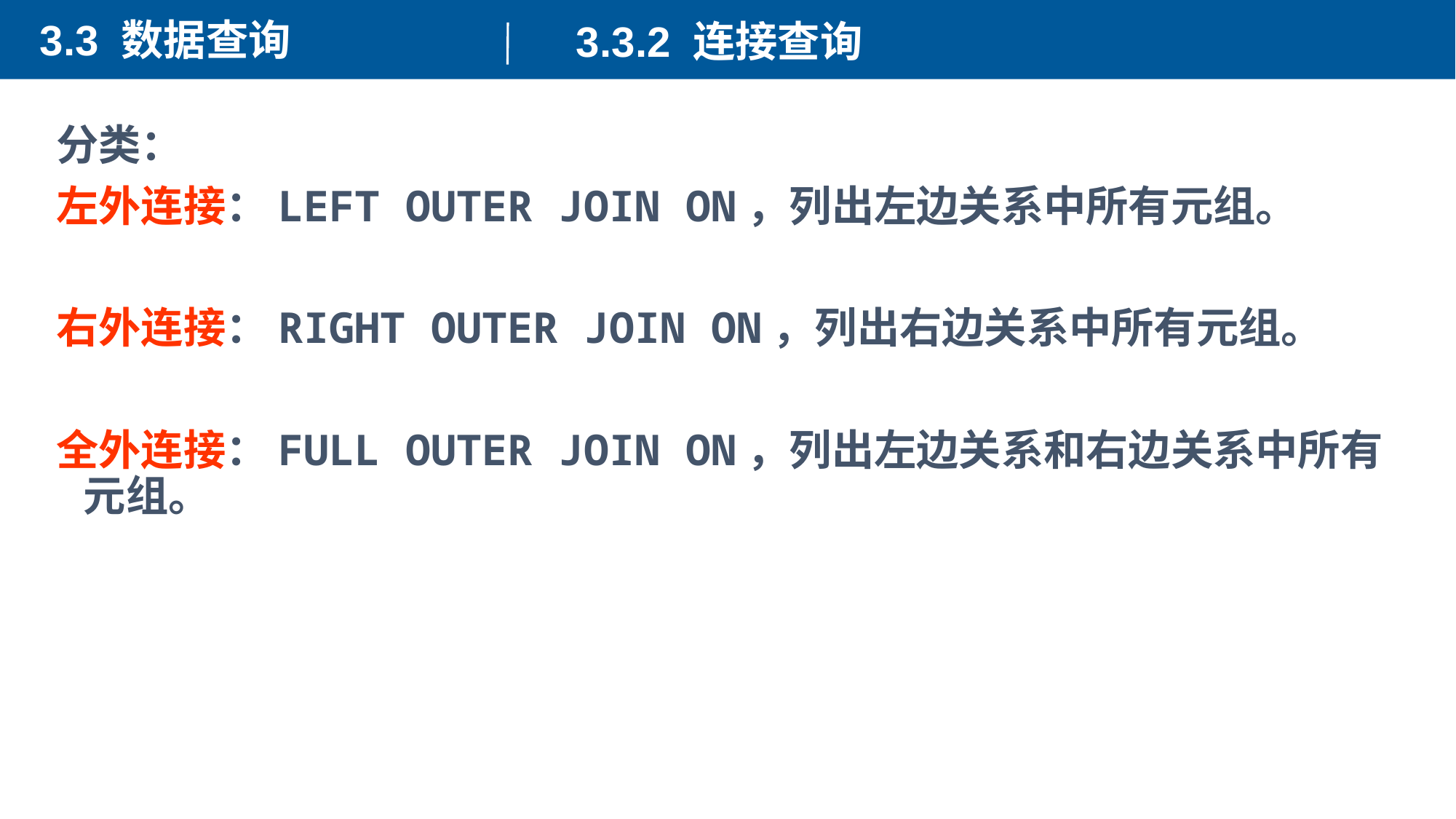

3.3 数据查询
3.3.2 连接查询
分类：
左外连接：LEFT OUTER JOIN ON，列出左边关系中所有元组。

右外连接：RIGHT OUTER JOIN ON，列出右边关系中所有元组。

全外连接：FULL OUTER JOIN ON，列出左边关系和右边关系中所有元组。